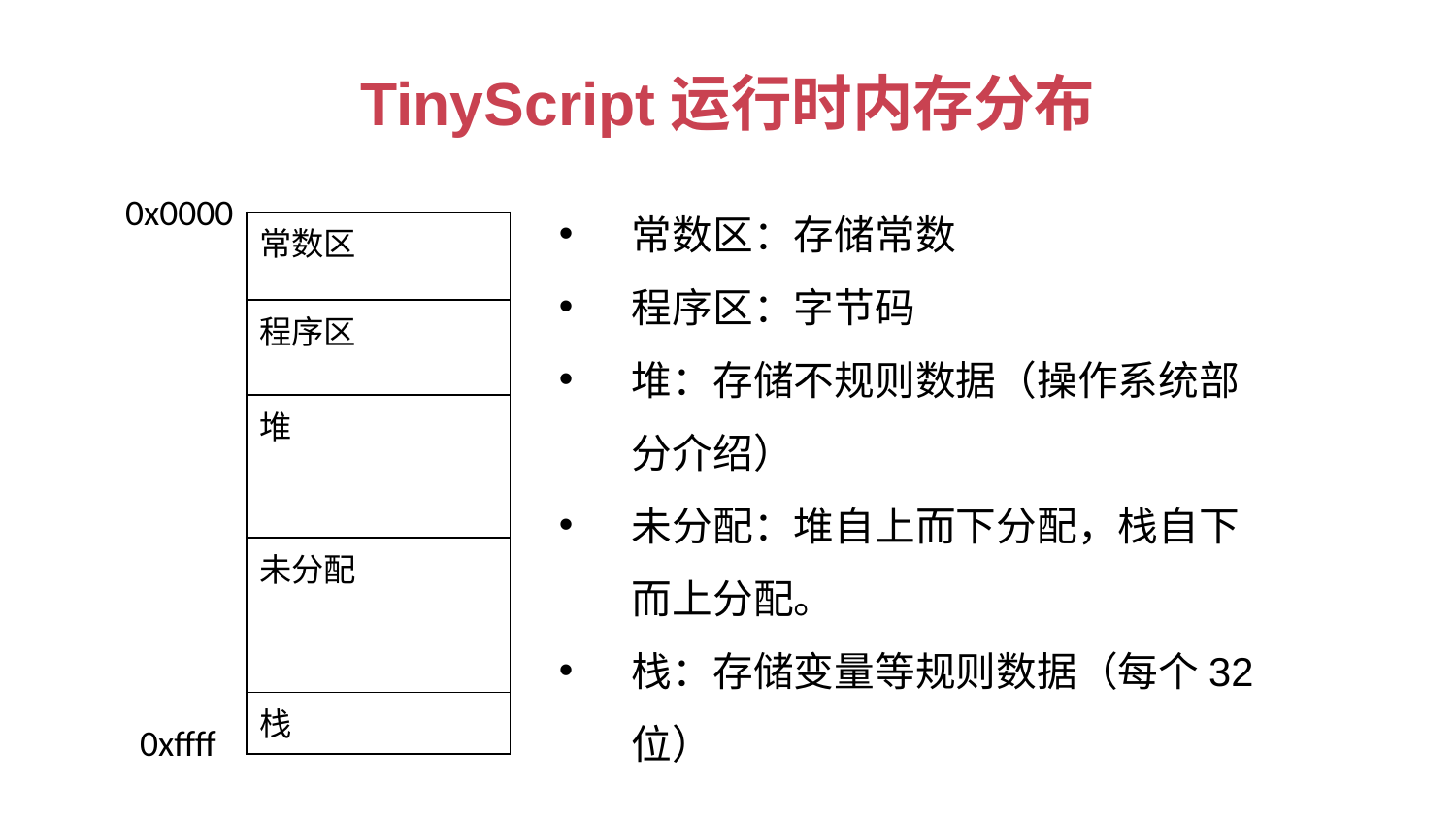

# TinyScript运行时内存分布
常数区：存储常数
程序区：字节码
堆：存储不规则数据（操作系统部分介绍）
未分配：堆自上而下分配，栈自下而上分配。
栈：存储变量等规则数据（每个32位）
0x0000
| 常数区 |
| --- |
| 程序区 |
| 堆 |
| 未分配 |
| 栈 |
0xffff